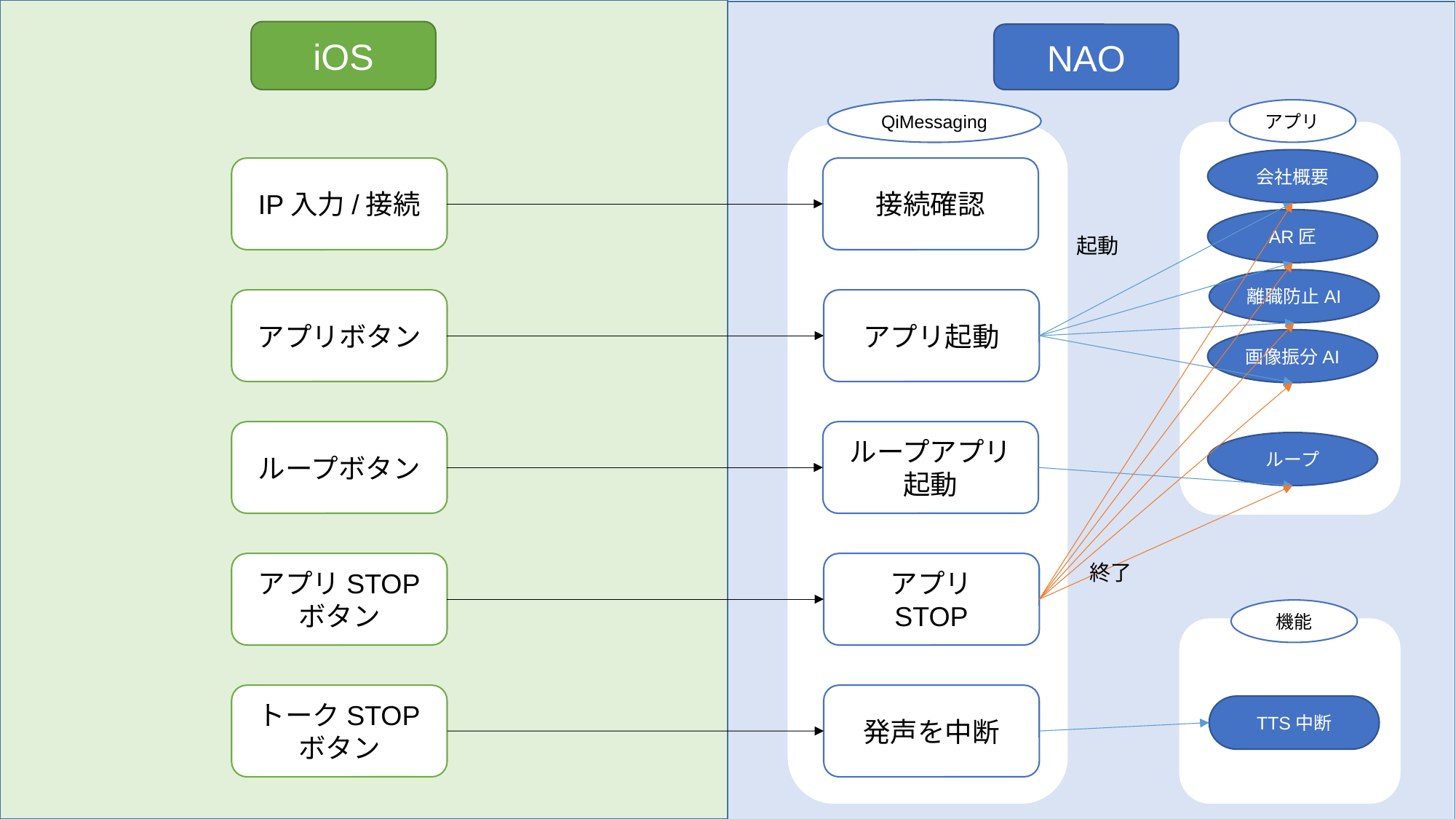

iOS
NAO
アプリ
QiMessaging

会社概要
IP入力/接続
接続確認
AR匠
起動
離職防止AI
アプリボタン
アプリ起動
画像振分AI
ループアプリ
起動
ループボタン
ループ
アプリ
STOP
アプリSTOP
ボタン
終了
機能

トークSTOP
ボタン
発声を中断
TTS中断